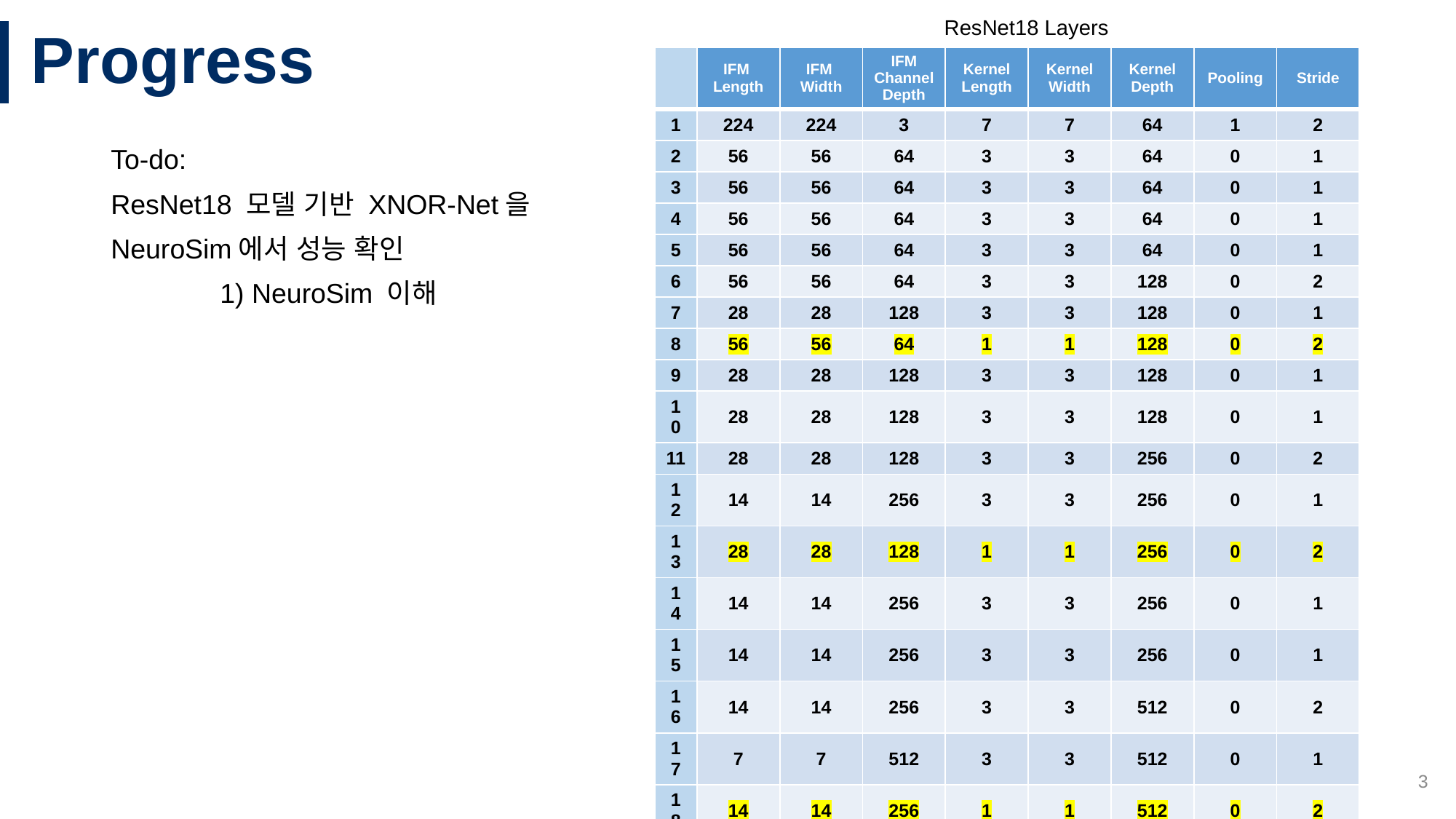

ResNet18 Layers
# Progress
|  | IFM Length | IFM Width | IFM Channel Depth | Kernel Length | Kernel Width | Kernel Depth | Pooling | Stride |
| --- | --- | --- | --- | --- | --- | --- | --- | --- |
| 1 | 224 | 224 | 3 | 7 | 7 | 64 | 1 | 2 |
| 2 | 56 | 56 | 64 | 3 | 3 | 64 | 0 | 1 |
| 3 | 56 | 56 | 64 | 3 | 3 | 64 | 0 | 1 |
| 4 | 56 | 56 | 64 | 3 | 3 | 64 | 0 | 1 |
| 5 | 56 | 56 | 64 | 3 | 3 | 64 | 0 | 1 |
| 6 | 56 | 56 | 64 | 3 | 3 | 128 | 0 | 2 |
| 7 | 28 | 28 | 128 | 3 | 3 | 128 | 0 | 1 |
| 8 | 56 | 56 | 64 | 1 | 1 | 128 | 0 | 2 |
| 9 | 28 | 28 | 128 | 3 | 3 | 128 | 0 | 1 |
| 10 | 28 | 28 | 128 | 3 | 3 | 128 | 0 | 1 |
| 11 | 28 | 28 | 128 | 3 | 3 | 256 | 0 | 2 |
| 12 | 14 | 14 | 256 | 3 | 3 | 256 | 0 | 1 |
| 13 | 28 | 28 | 128 | 1 | 1 | 256 | 0 | 2 |
| 14 | 14 | 14 | 256 | 3 | 3 | 256 | 0 | 1 |
| 15 | 14 | 14 | 256 | 3 | 3 | 256 | 0 | 1 |
| 16 | 14 | 14 | 256 | 3 | 3 | 512 | 0 | 2 |
| 17 | 7 | 7 | 512 | 3 | 3 | 512 | 0 | 1 |
| 18 | 14 | 14 | 256 | 1 | 1 | 512 | 0 | 2 |
| 19 | 7 | 7 | 512 | 3 | 3 | 512 | 0 | 1 |
| 20 | 7 | 7 | 512 | 3 | 3 | 512 | 1 | 1 |
| 21 | 1 | 1 | 512 | 1 | 1 | 1000 | 0 | 1 |
To-do:
ResNet18 모델 기반 XNOR-Net을
NeuroSim에서 성능 확인
	1) NeuroSim 이해

3